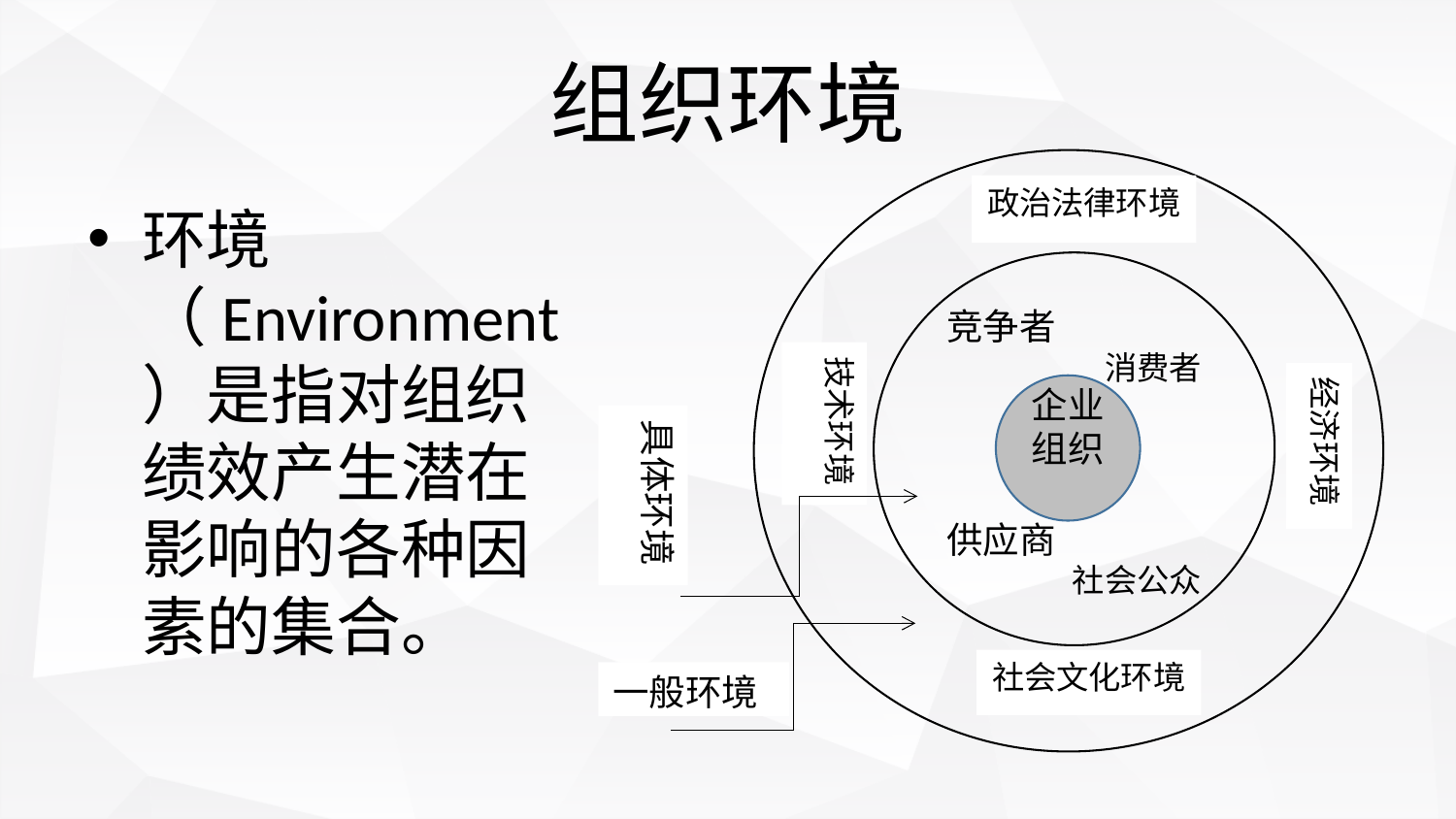

# 组织环境

政治法律环境

技术环境

经济环境

社会文化环境

竞争者
 消费者

供应商
社会公众

企业
组织

具体环境

一般环境

环境（Environment）是指对组织绩效产生潜在影响的各种因素的集合。